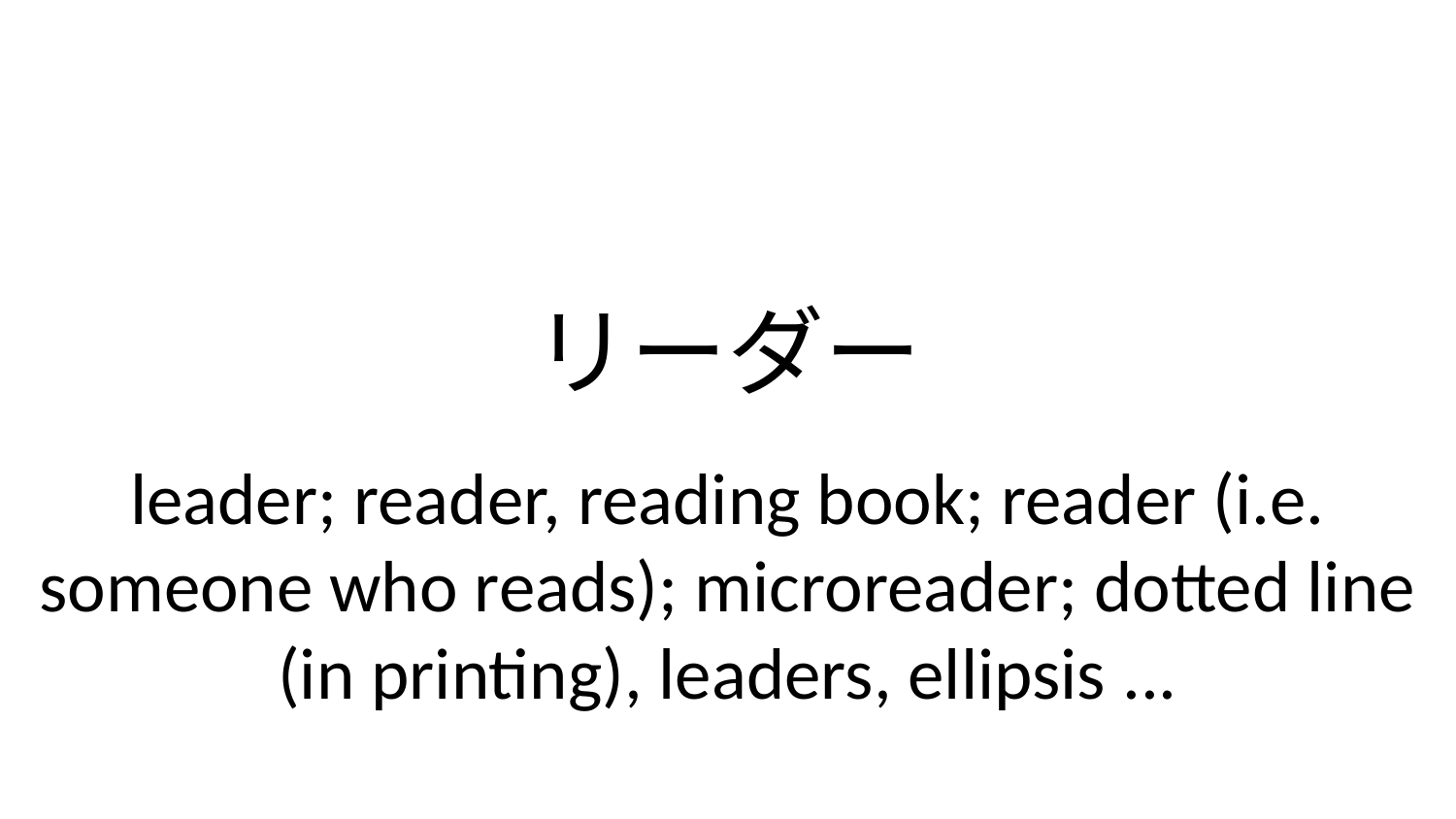

リーダー
leader; reader, reading book; reader (i.e. someone who reads); microreader; dotted line (in printing), leaders, ellipsis ...